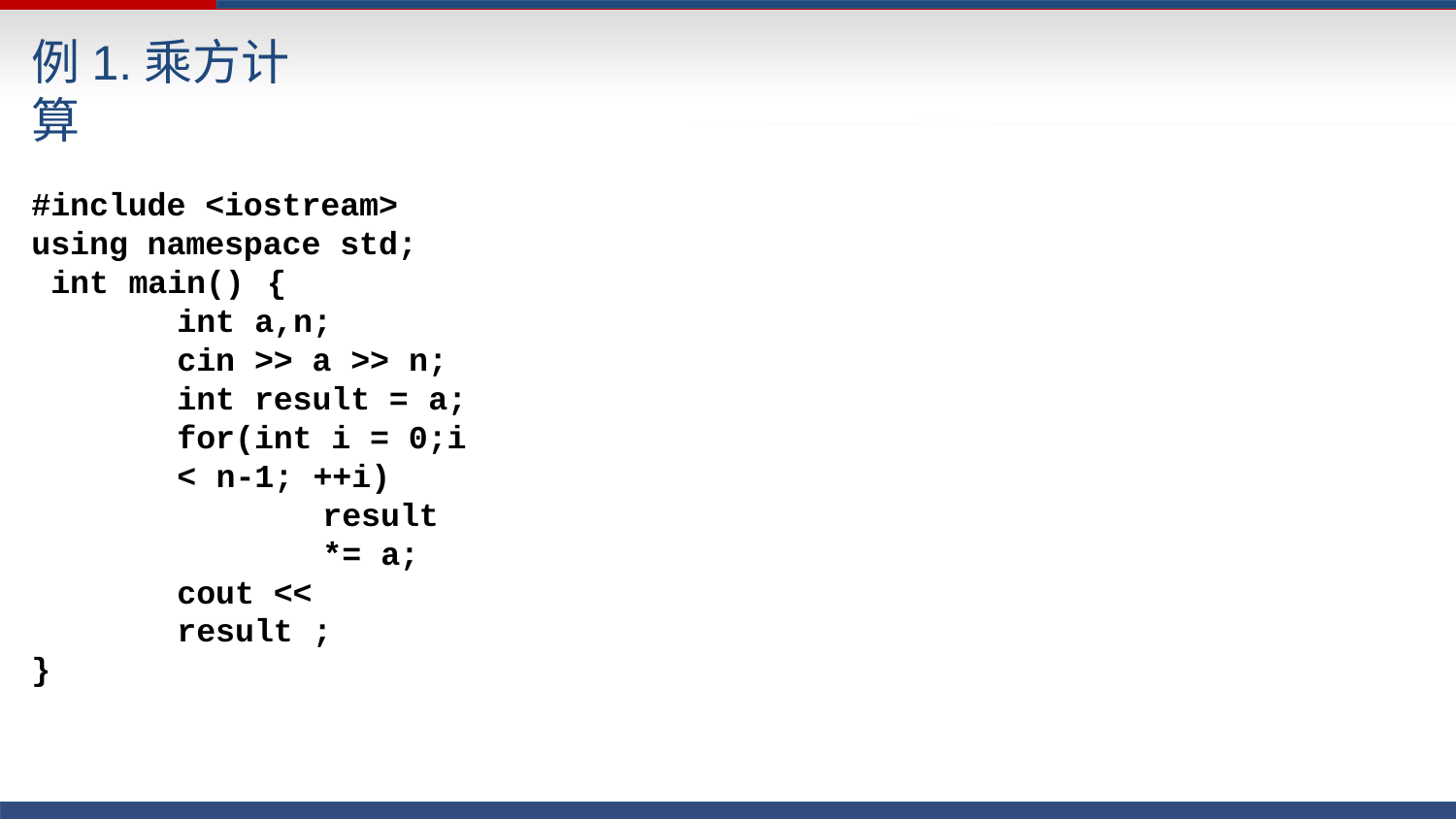

# 例1.乘方计算
#include <iostream>  using namespace std;  int main()	{
int a,n;
cin >> a >> n;  int result = a;
for(int i = 0;i < n-1; ++i)
result *= a;
cout << result ;
}